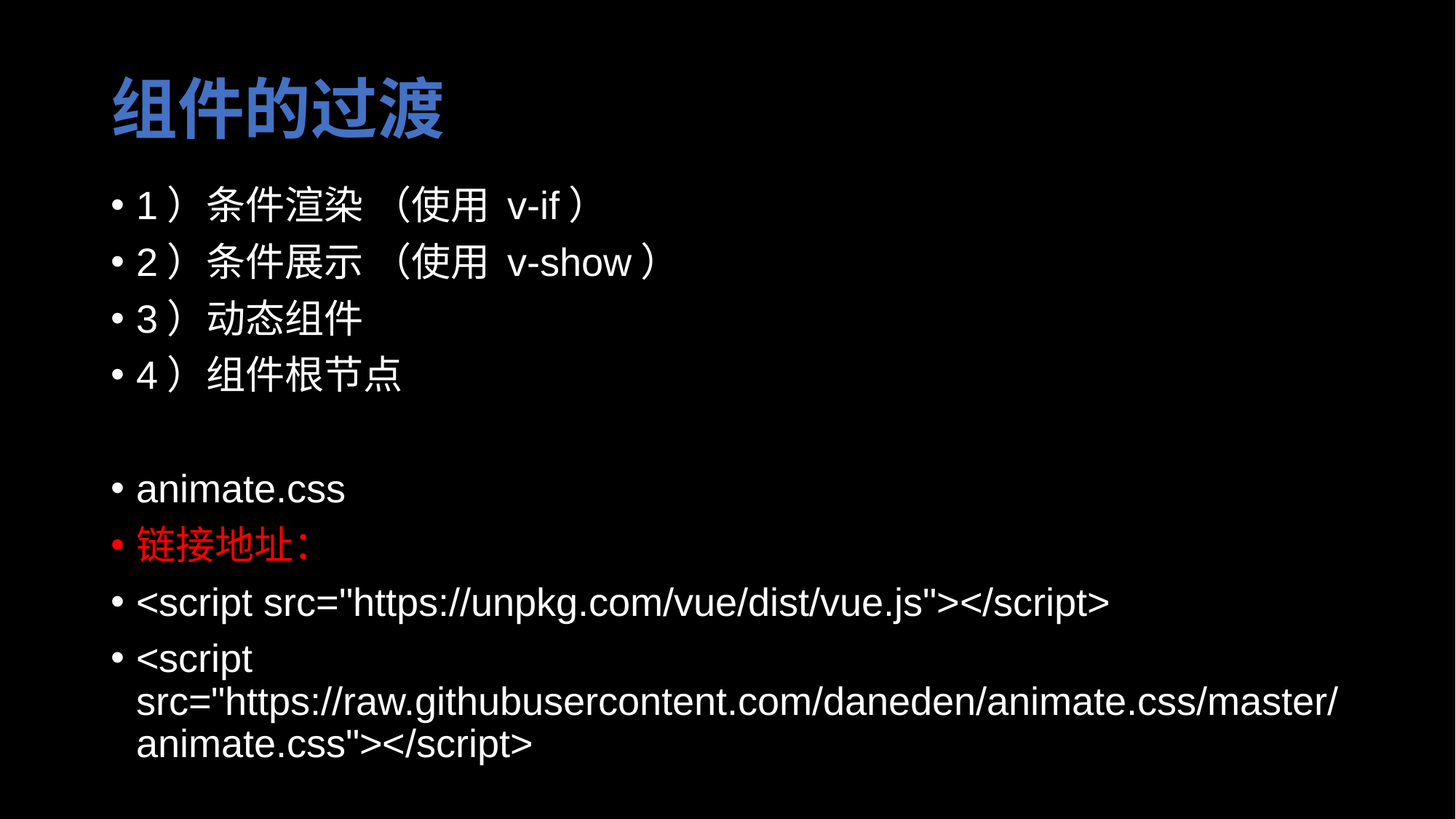

# 组件的过渡
1）条件渲染 （使用 v-if）
2）条件展示 （使用 v-show）
3）动态组件
4）组件根节点

animate.css
链接地址：
<script src="https://unpkg.com/vue/dist/vue.js"></script>
<script src="https://raw.githubusercontent.com/daneden/animate.css/master/animate.css"></script>